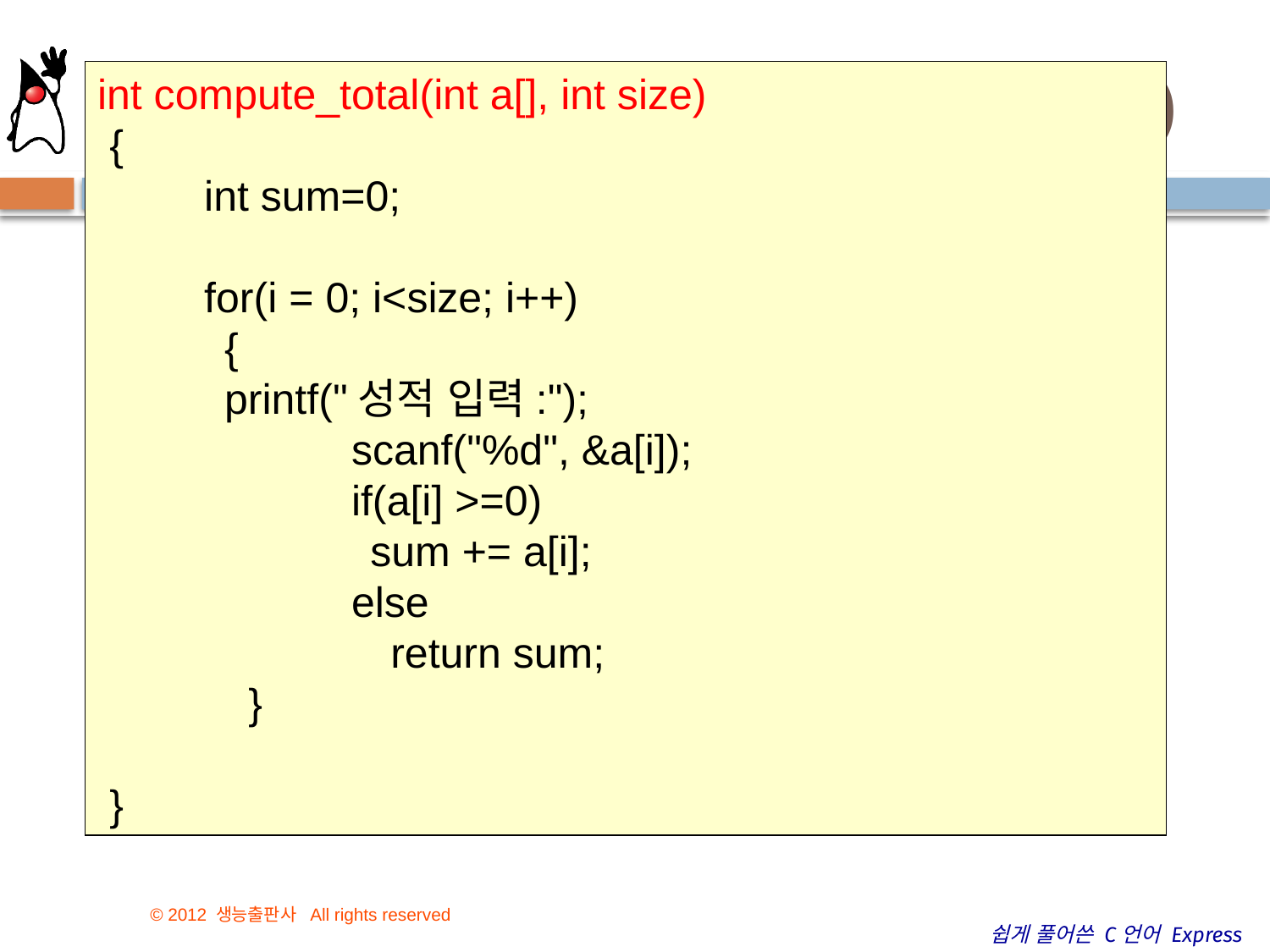

# lab : 학생들의 성적 평균 계산(3)
int compute_total(int a[], int size)
 {
         int sum=0;

         for(i = 0; i<size; i++)
 	{
          	printf("성적 입력:");
      		scanf("%d", &a[i]);
 		if(a[i] >=0)
                       sum += a[i];
 		else
 	              return sum;
 	  }

 }